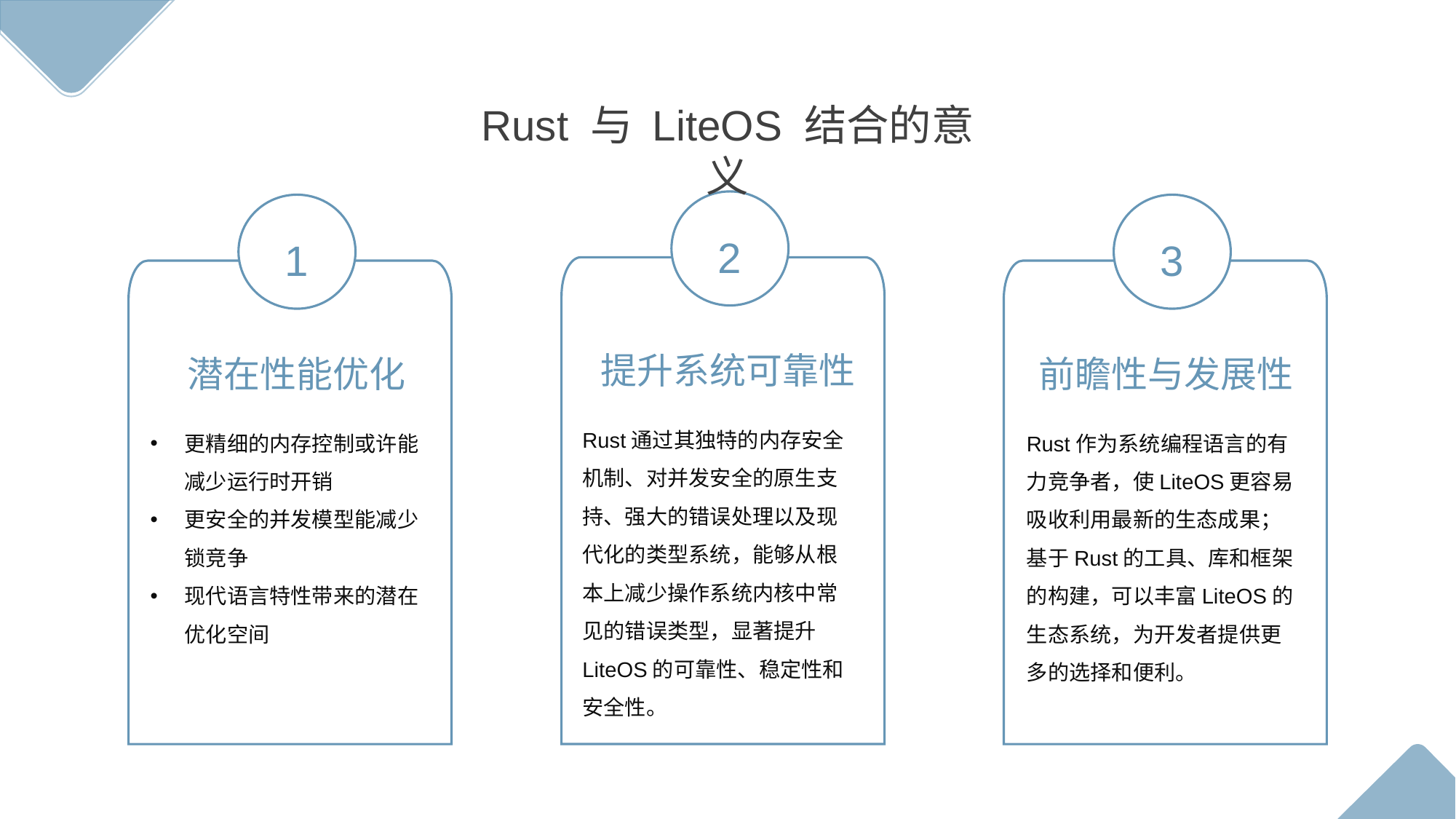

Rust 与 LiteOS 结合的意义
2
1
3

提升系统可靠性
潜在性能优化
前瞻性与发展性
Rust通过其独特的内存安全机制、对并发安全的原生支持、强大的错误处理以及现代化的类型系统，能够从根本上减少操作系统内核中常见的错误类型，显著提升LiteOS的可靠性、稳定性和安全性。
更精细的内存控制或许能减少运行时开销
更安全的并发模型能减少锁竞争
现代语言特性带来的潜在优化空间
Rust作为系统编程语言的有力竞争者，使LiteOS更容易吸收利用最新的生态成果；基于Rust的工具、库和框架的构建，可以丰富LiteOS的生态系统，为开发者提供更多的选择和便利。